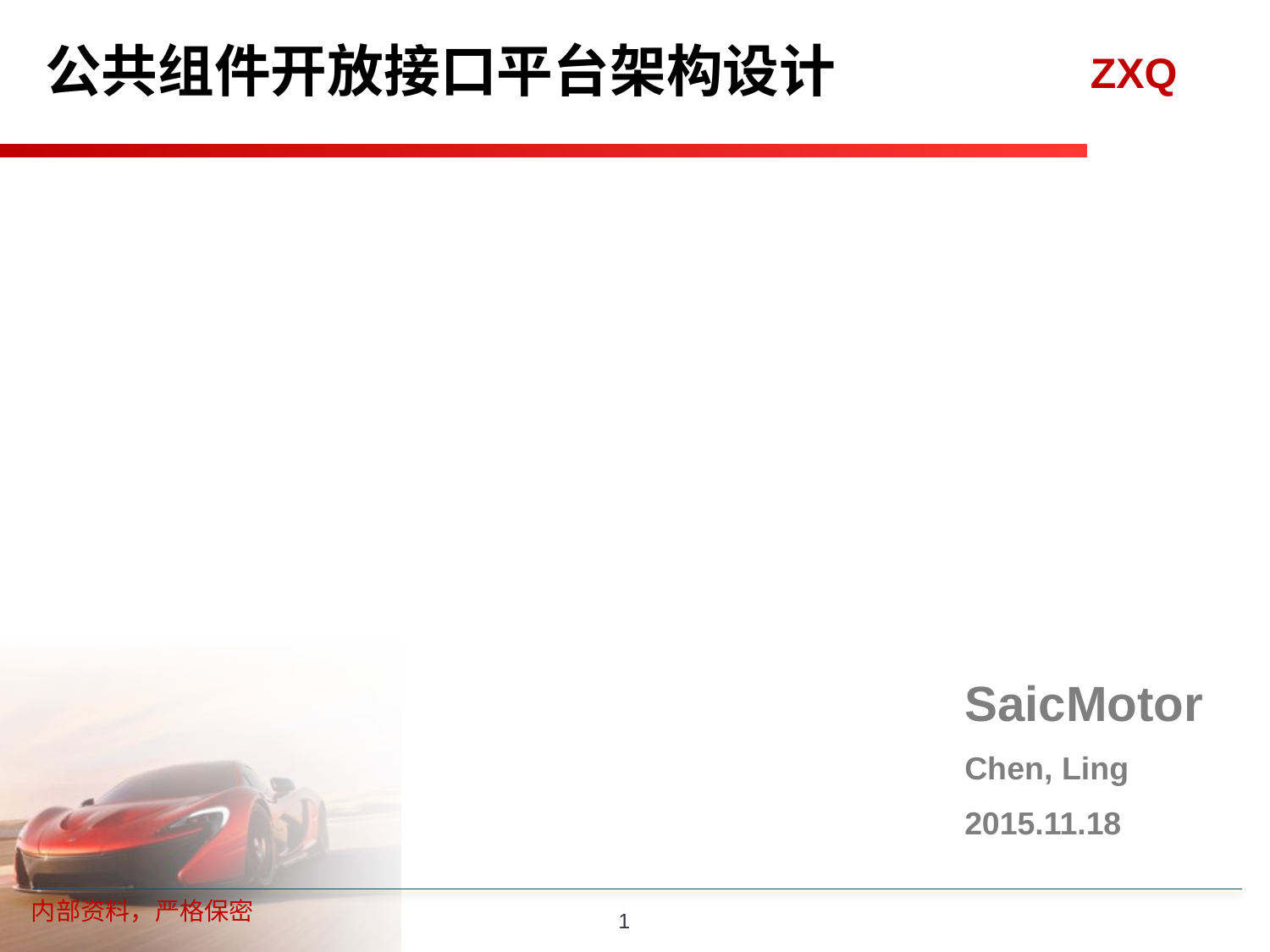

# 公共组件开放接口平台架构设计
	SaicMotor
	Chen, Ling
	2015.11.18

1